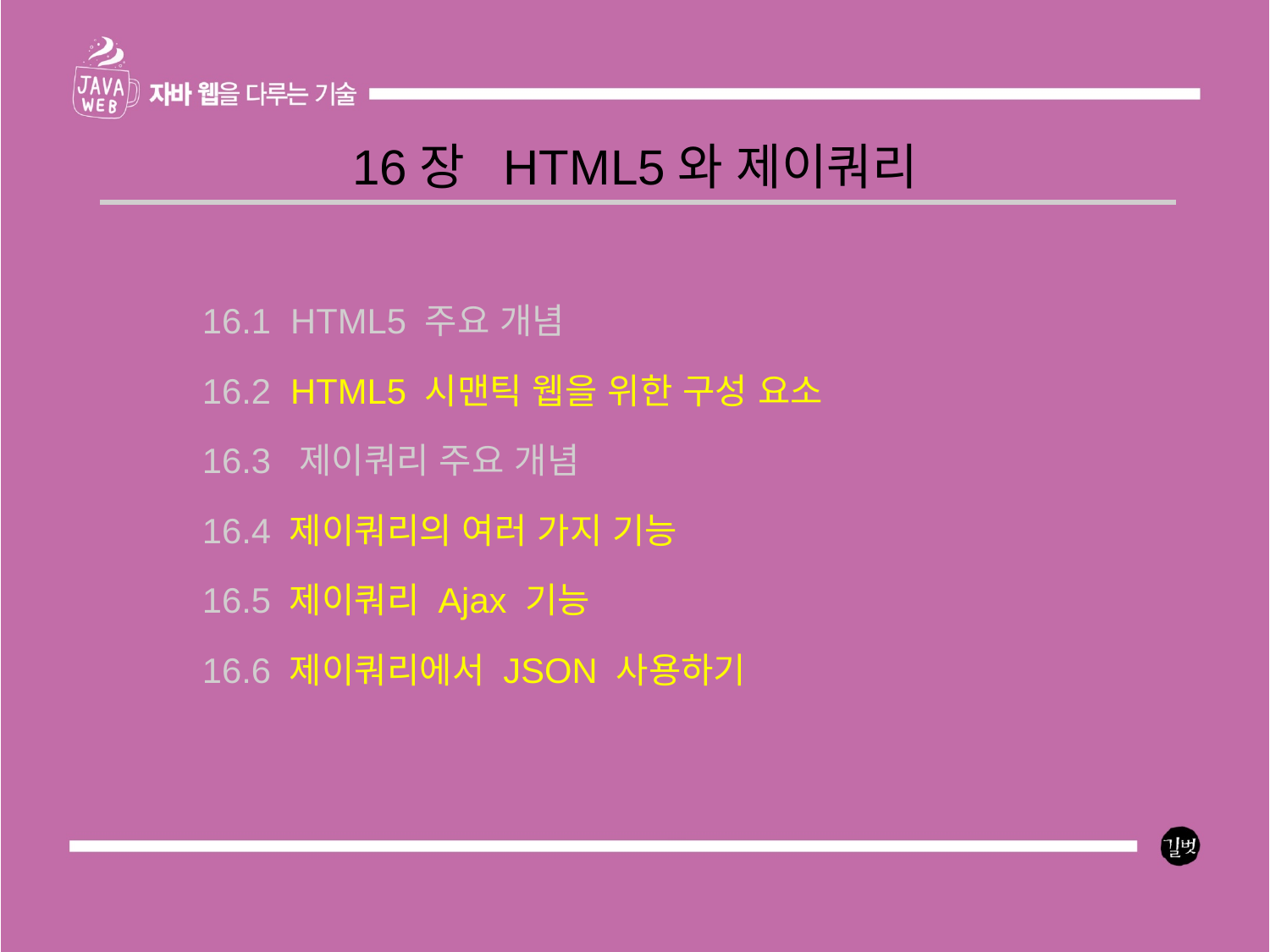

16장  HTML5와 제이쿼리
16.1  HTML5 주요 개념
16.2  HTML5 시맨틱 웹을 위한 구성 요소
16.3  제이쿼리 주요 개념
16.4 제이쿼리의 여러 가지 기능
16.5 제이쿼리 Ajax 기능
16.6 제이쿼리에서 JSON 사용하기